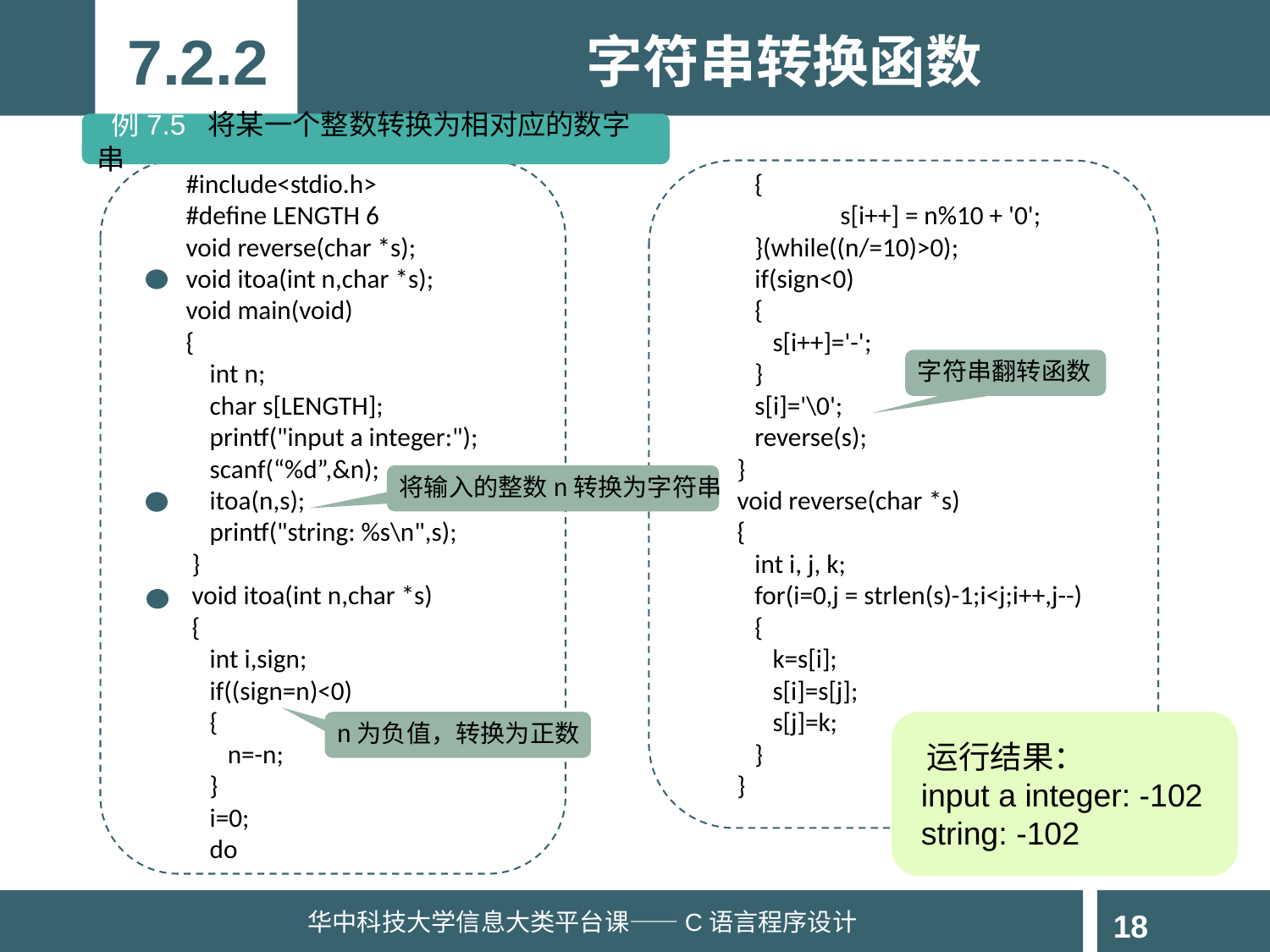

7.2.2
字符串转换函数
 例7.5  将某一个整数转换为相对应的数字串

        {
	 s[i++] = n%10 + '0';
        }(while((n/=10)>0);
        if(sign<0)
        {
           s[i++]='-';
        }
        s[i]='\0';
        reverse(s);
     }
     void reverse(char *s)
     {
        int i, j, k;
        for(i=0,j = strlen(s)-1;i<j;i++,j--)
        {
           k=s[i];
           s[i]=s[j];
           s[j]=k;
        }
     }

    #include<stdio.h>
    #define LENGTH 6
    void reverse(char *s);
    void itoa(int n,char *s);
    void main(void)
    {
        int n;
        char s[LENGTH];
        printf("input a integer:");
        scanf(“%d”,&n);
        itoa(n,s);
        printf("string: %s\n",s);
     }
     void itoa(int n,char *s)
     {
        int i,sign;
        if((sign=n)<0)
        {
           n=-n;
        }
        i=0;
        do

字符串翻转函数

将输入的整数n转换为字符串

n为负值，转换为正数
 运行结果：
 input a integer: -102
 string: -102